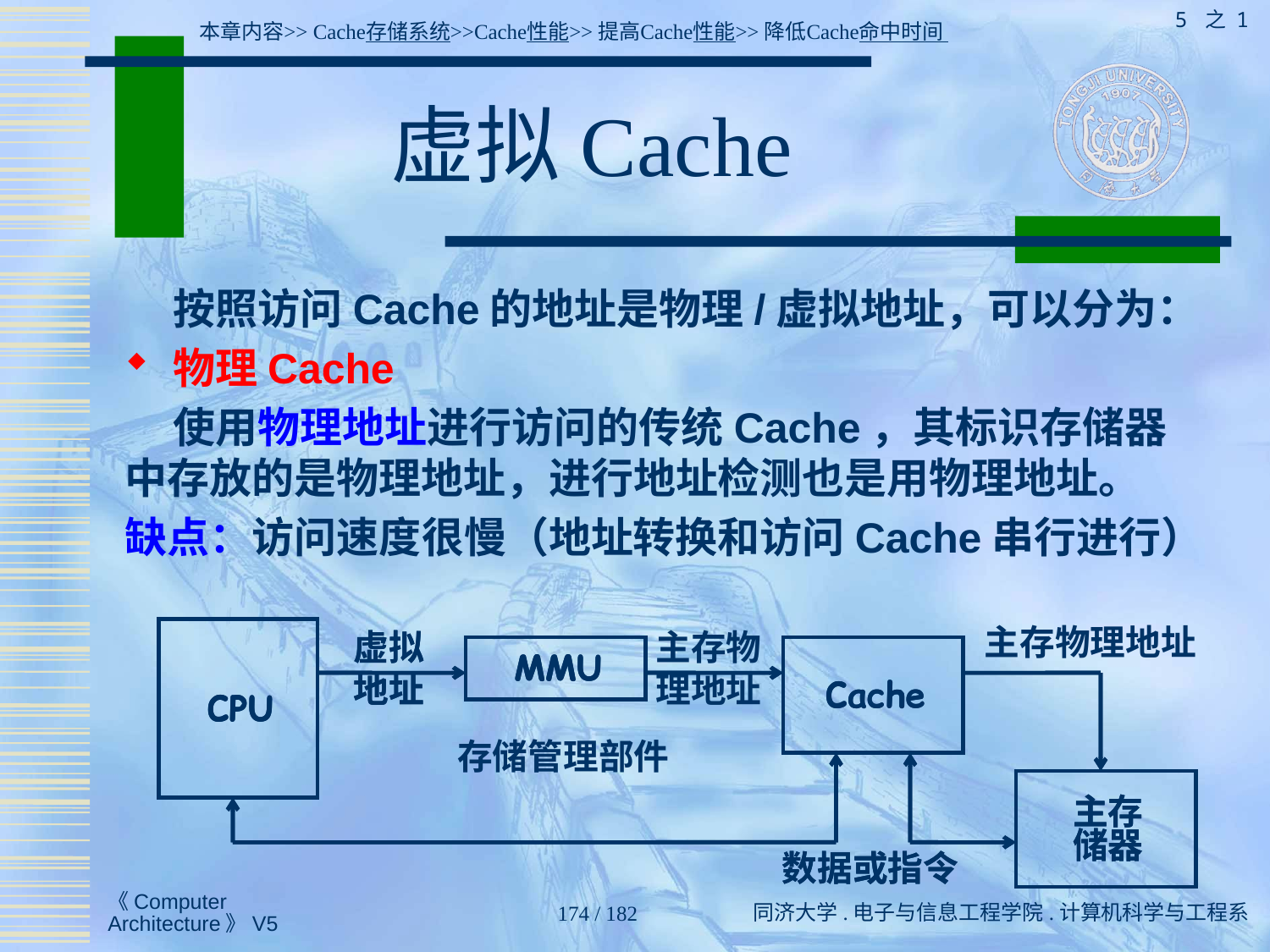

5 之 1
本章内容>> Cache存储系统>>Cache性能>>提高Cache性能>>降低Cache命中时间
# 虚拟Cache
    按照访问Cache的地址是物理/虚拟地址，可以分为：
物理Cache
    使用物理地址进行访问的传统Cache，其标识存储器中存放的是物理地址，进行地址检测也是用物理地址。
缺点：访问速度很慢（地址转换和访问Cache串行进行）
主存物理地址
虚拟
地址
虚拟
地址
主存物
理地址
CPU
CPU
MMU
MMU
Cache
Cache

存储管理部件

主存
储器
主存
储器

数据或指令
数据或指令